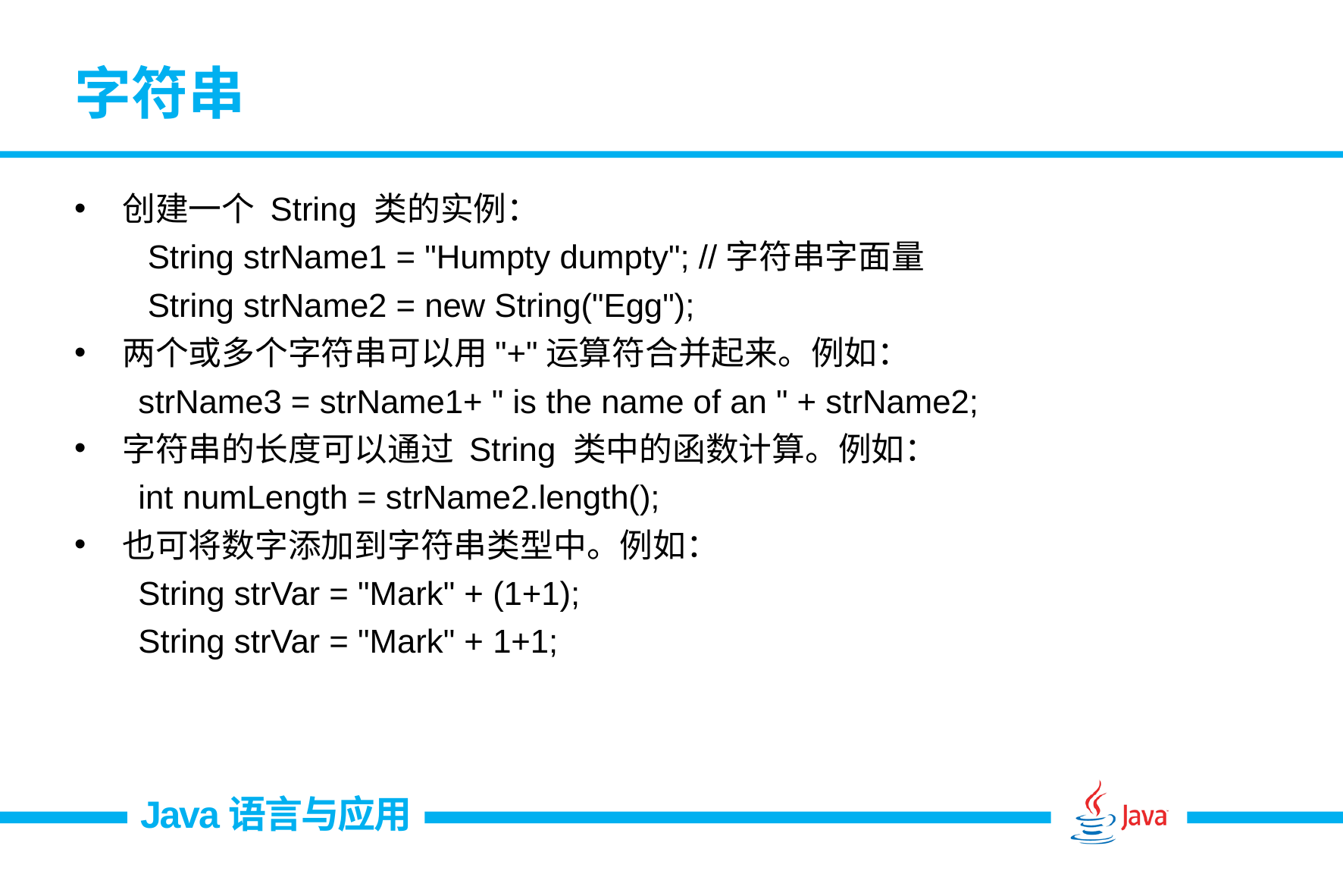

# 字符串
创建一个 String 类的实例：
 String strName1 = "Humpty dumpty"; //字符串字面量
 String strName2 = new String("Egg");
两个或多个字符串可以用"+"运算符合并起来。例如：
strName3 = strName1+ " is the name of an " + strName2;
字符串的长度可以通过 String 类中的函数计算。例如：
int numLength = strName2.length();
也可将数字添加到字符串类型中。例如：
String strVar = "Mark" + (1+1);
String strVar = "Mark" + 1+1;